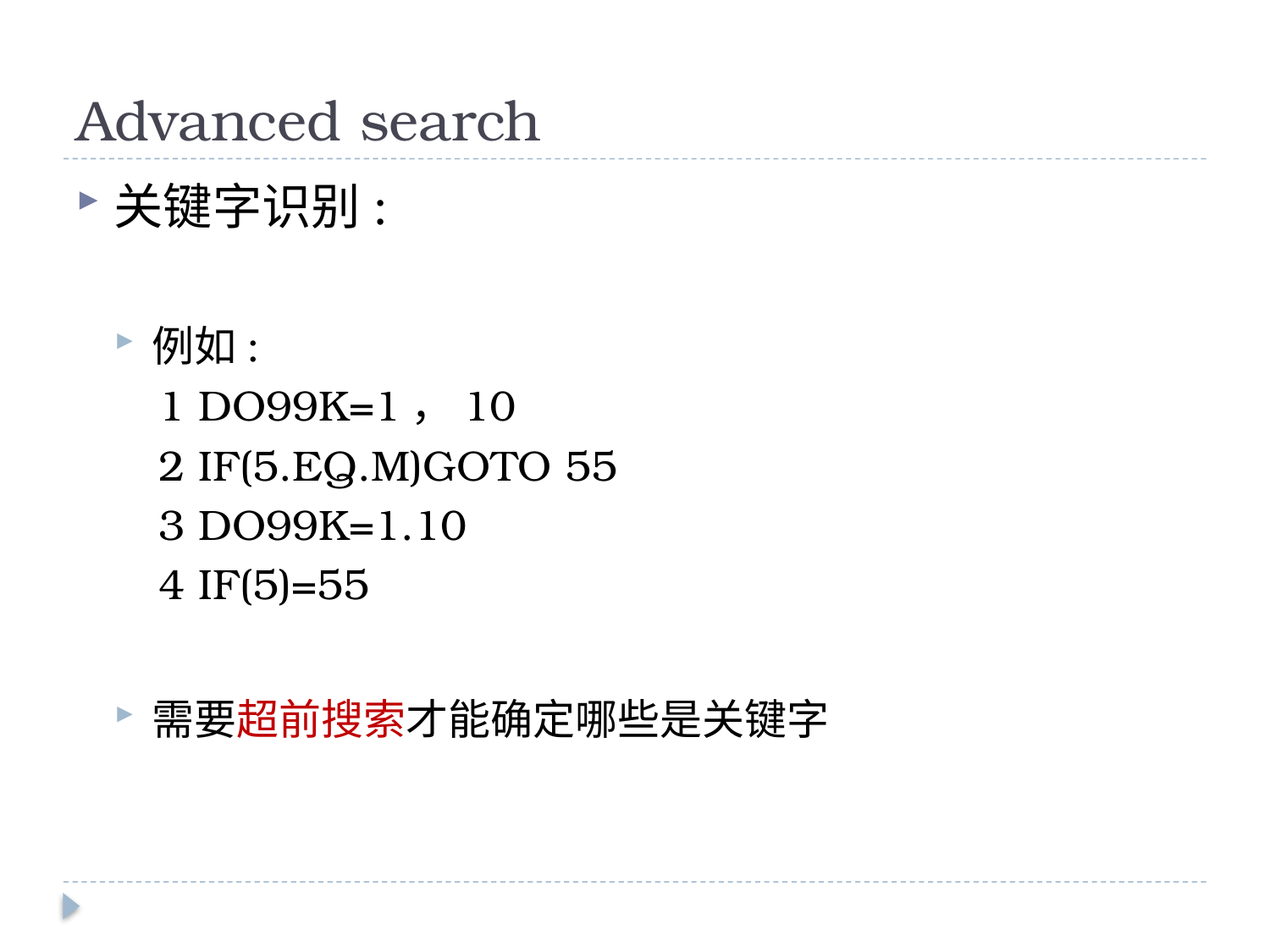

# Advanced search
关键字识别:

例如:
1 DO99K=1，10
2 IF(5.EQ.M)GOTO 55
3 DO99K=1.10
4 IF(5)=55

需要超前搜索才能确定哪些是关键字